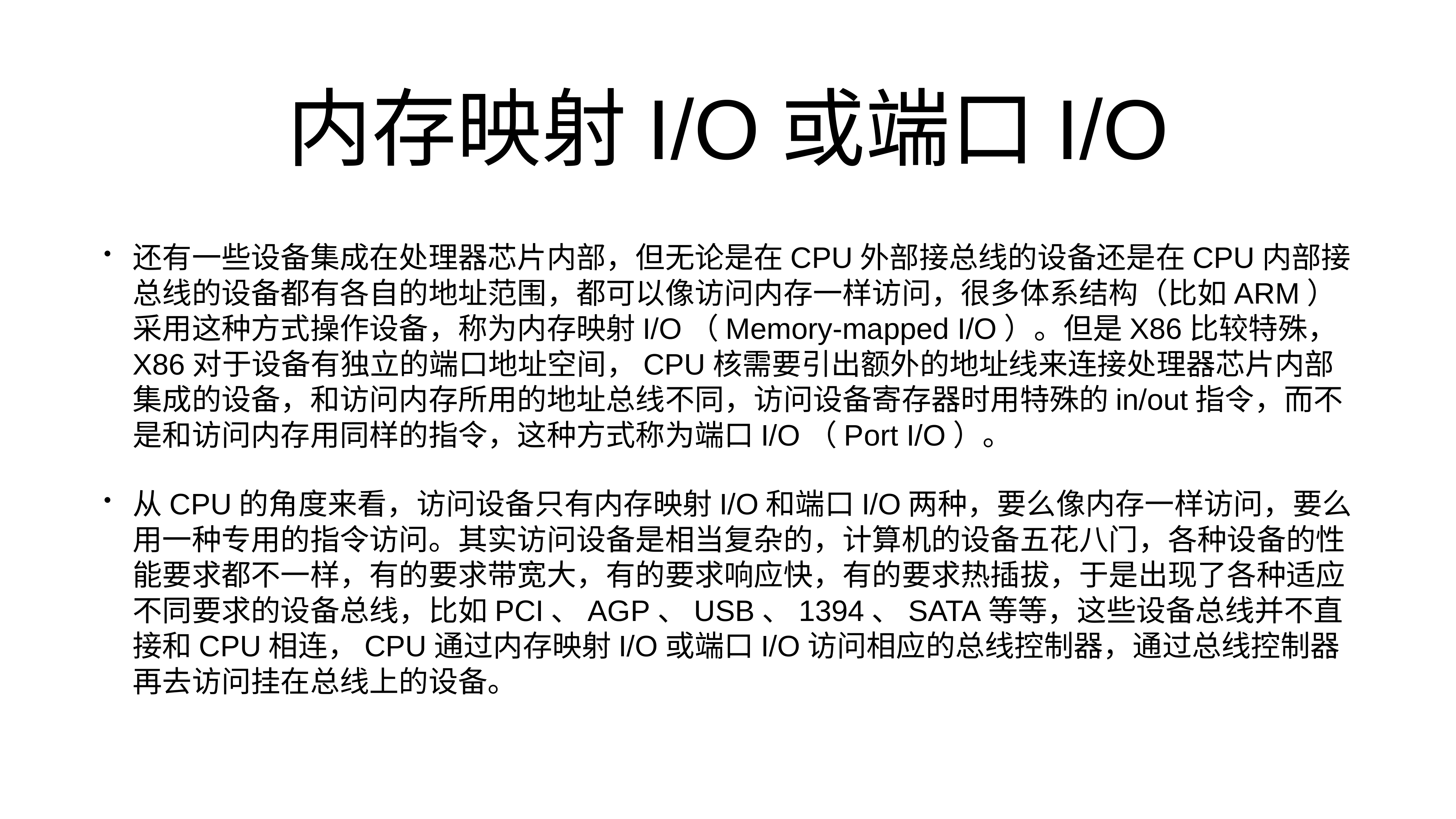

# 内存映射I/O或端口I/O
还有一些设备集成在处理器芯片内部，但无论是在CPU外部接总线的设备还是在CPU内部接总线的设备都有各自的地址范围，都可以像访问内存一样访问，很多体系结构（比如ARM）采用这种方式操作设备，称为内存映射I/O（Memory-mapped I/O）。但是X86比较特殊，X86对于设备有独立的端口地址空间，CPU核需要引出额外的地址线来连接处理器芯片内部集成的设备，和访问内存所用的地址总线不同，访问设备寄存器时用特殊的in/out指令，而不是和访问内存用同样的指令，这种方式称为端口I/O（Port I/O）。
从CPU的角度来看，访问设备只有内存映射I/O和端口I/O两种，要么像内存一样访问，要么用一种专用的指令访问。其实访问设备是相当复杂的，计算机的设备五花八门，各种设备的性能要求都不一样，有的要求带宽大，有的要求响应快，有的要求热插拔，于是出现了各种适应不同要求的设备总线，比如PCI、AGP、USB、1394、SATA等等，这些设备总线并不直接和CPU相连，CPU通过内存映射I/O或端口I/O访问相应的总线控制器，通过总线控制器再去访问挂在总线上的设备。